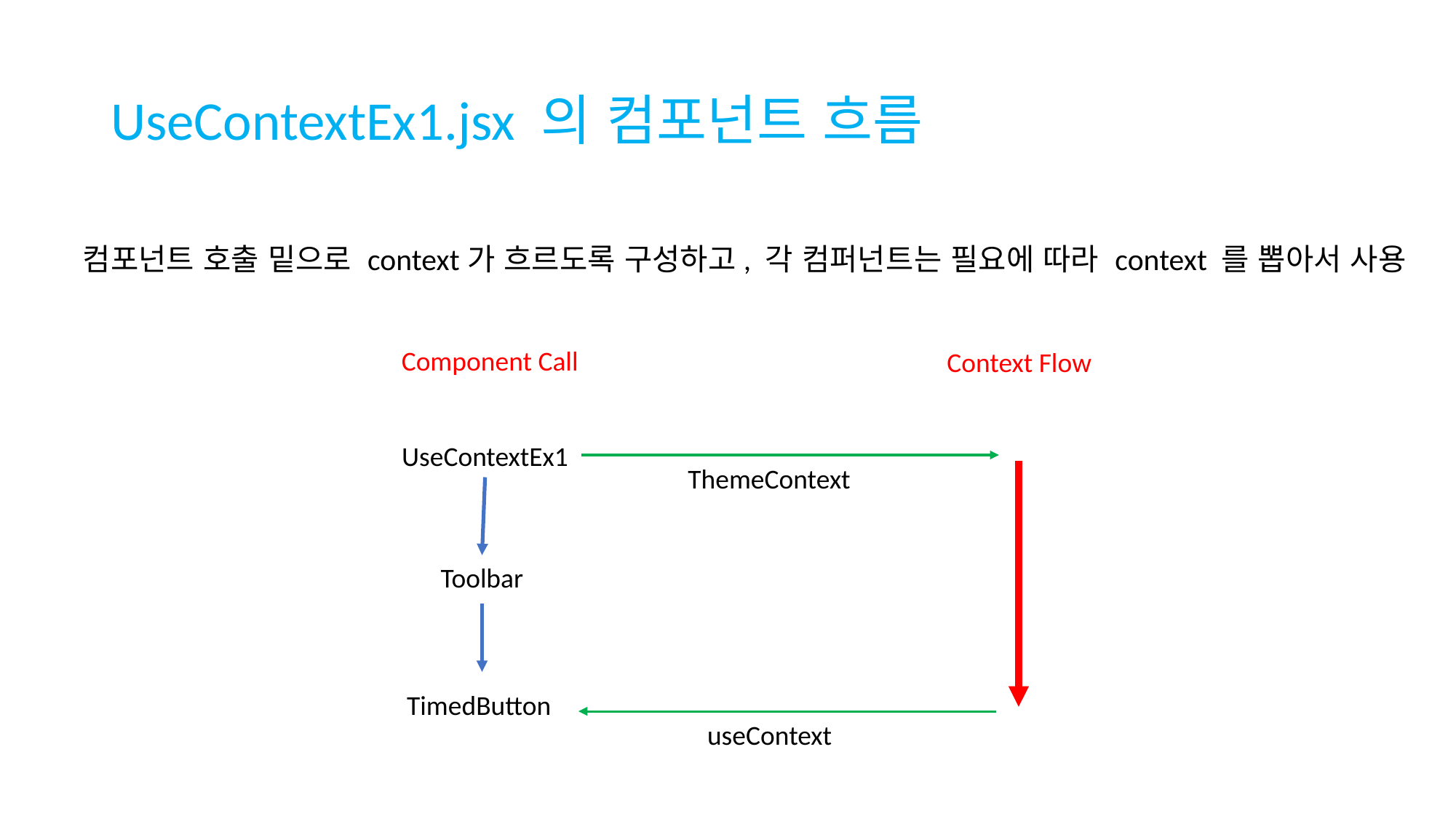

# UseContextEx1.jsx 의 컴포넌트 흐름
컴포넌트 호출 밑으로 context가 흐르도록 구성하고, 각 컴퍼넌트는 필요에 따라 context 를 뽑아서 사용
Component Call
Context Flow
UseContextEx1
ThemeContext
Toolbar
TimedButton
useContext